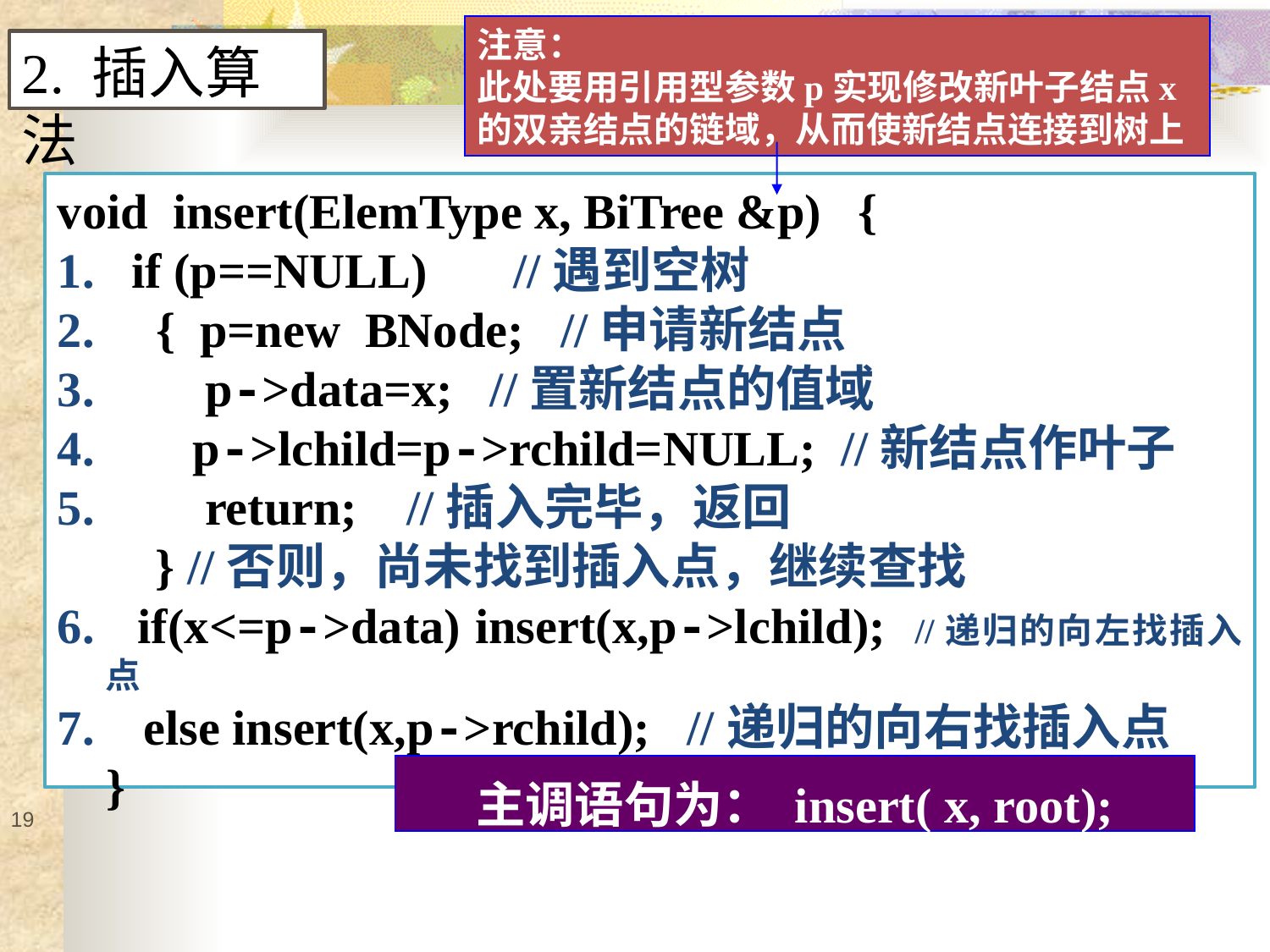

注意：
此处要用引用型参数p实现修改新叶子结点x
的双亲结点的链域，从而使新结点连接到树上

2. 插入算法
void  insert(ElemType x, BiTree &p)   {
1.   if (p==NULL)       //遇到空树
2.     {  p=new  BNode;   //申请新结点
3.         p->data=x;   //置新结点的值域
4.        p->lchild=p->rchild=NULL;  //新结点作叶子
5.         return;    //插入完毕，返回
        } //否则，尚未找到插入点，继续查找
6.   if(x<=p->data) insert(x,p->lchild);  //递归的向左找插入点
7.    else insert(x,p->rchild);   //递归的向右找插入点
    }
主调语句为： insert( x, root);
19